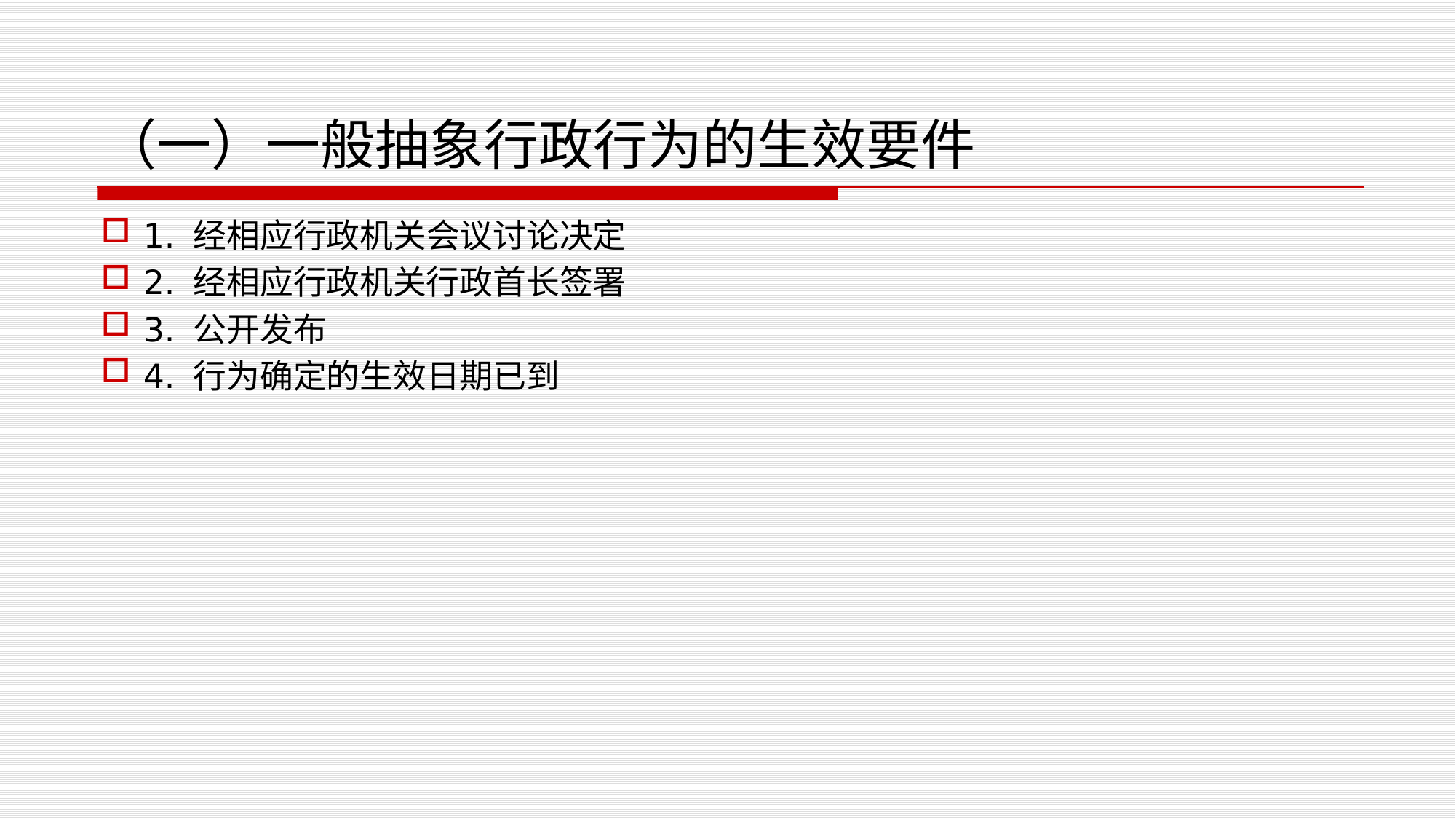

# （一）一般抽象行政行为的生效要件
1. 经相应行政机关会议讨论决定
2. 经相应行政机关行政首长签署
3. 公开发布
4. 行为确定的生效日期已到